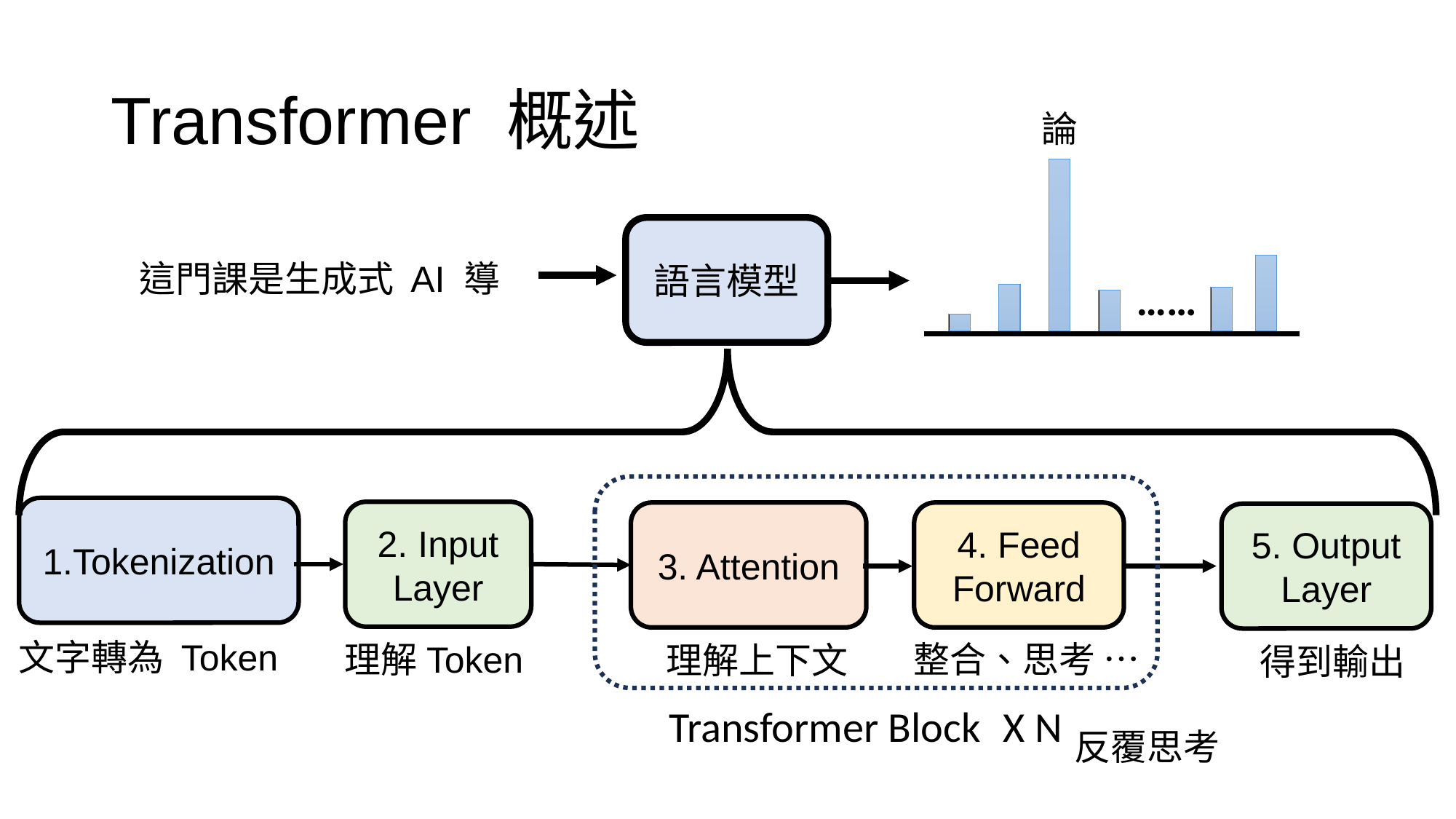

# Transformer 概述
論

……

語言模型
這門課是生成式 AI 導

1.Tokenization
2. Input
Layer
3. Attention
4. Feed
Forward
5. Output
Layer
文字轉為 Token
整合、思考 …
理解Token
理解上下文
得到輸出
Transformer Block
X N
反覆思考